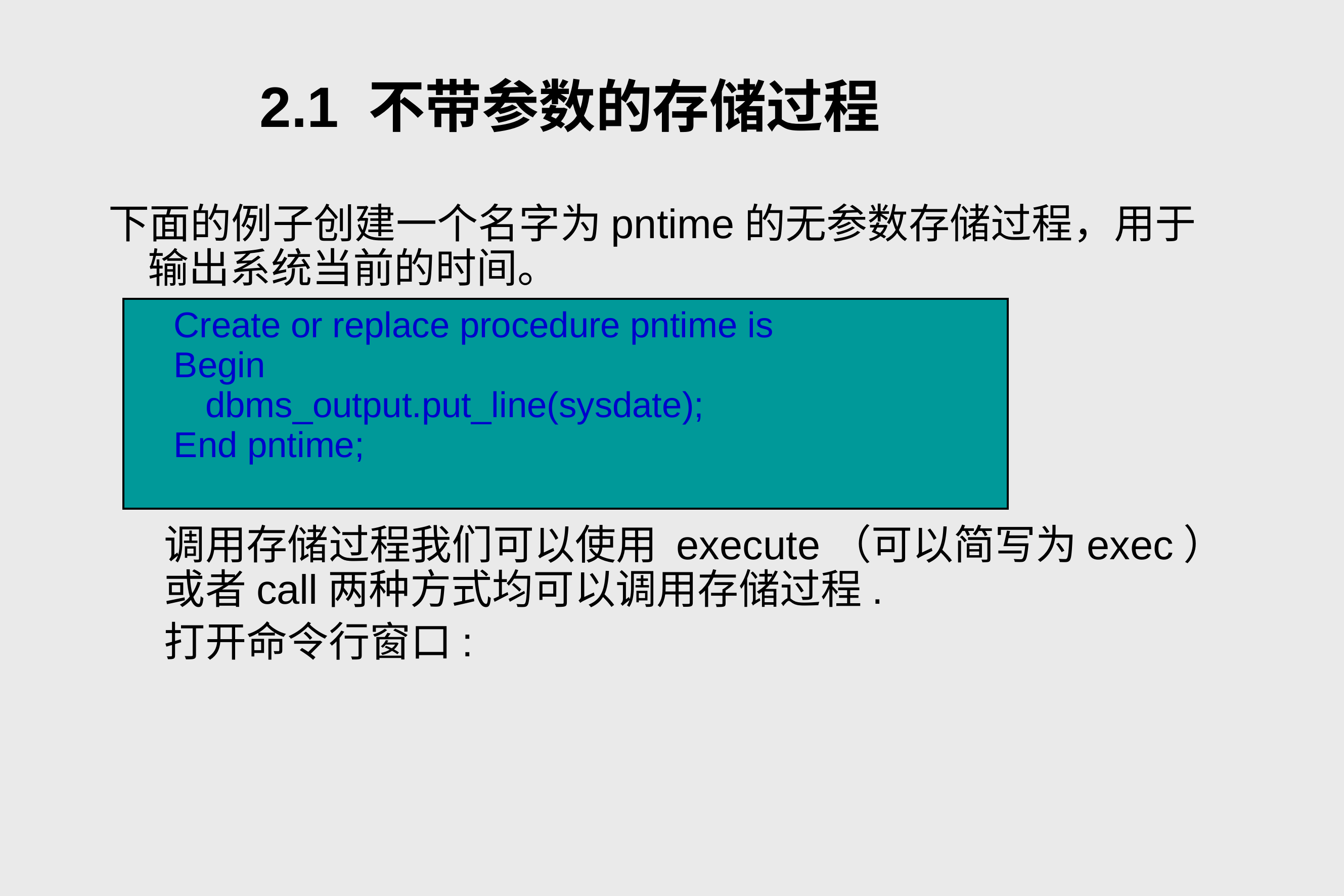

# 2.1 不带参数的存储过程
下面的例子创建一个名字为pntime的无参数存储过程，用于输出系统当前的时间。
| Create or replace procedure pntime is Begin dbms\_output.put\_line(sysdate); End pntime; |
| --- |
调用存储过程我们可以使用 execute（可以简写为exec） 或者call两种方式均可以调用存储过程.
打开命令行窗口: